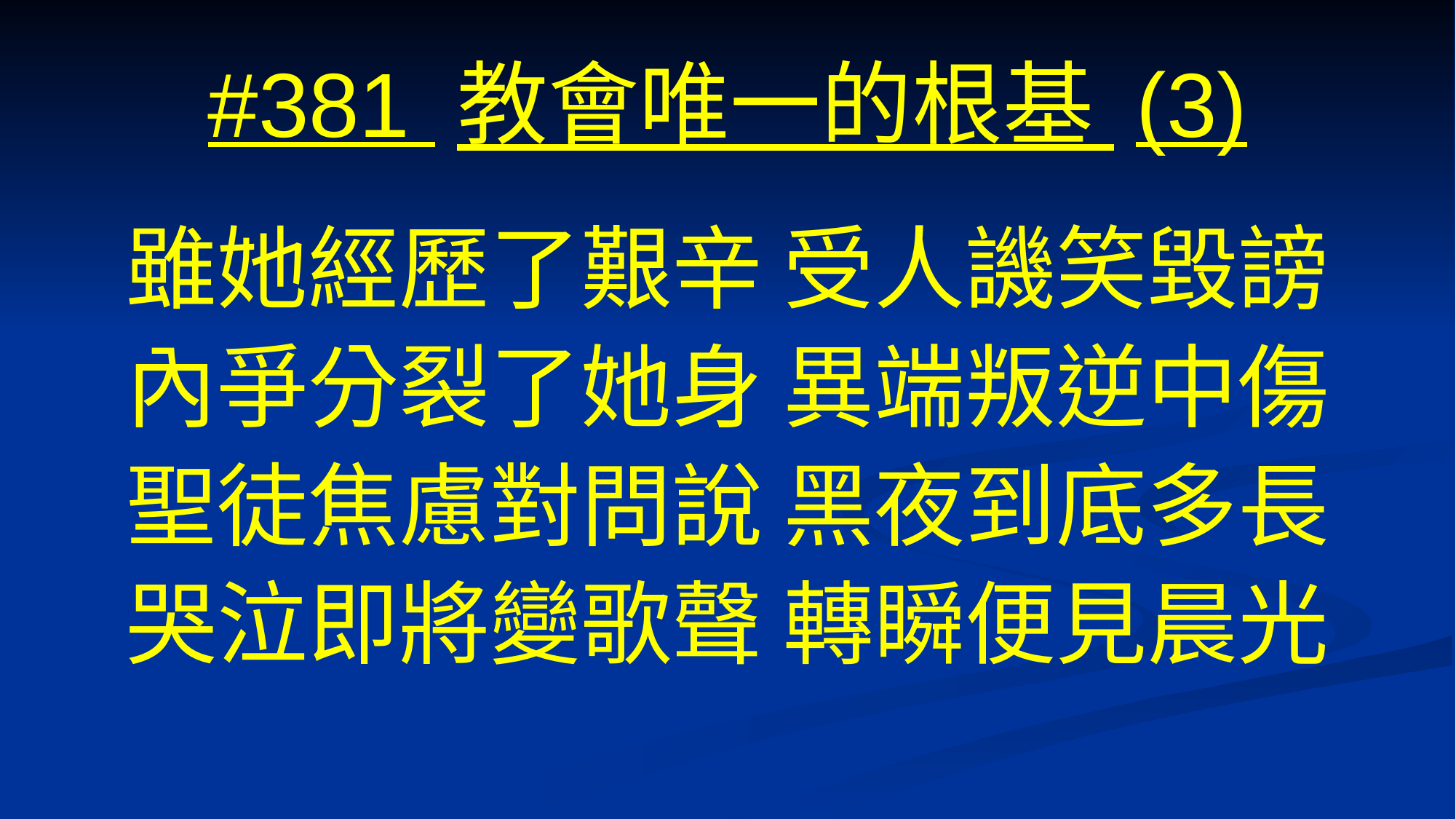

# #381 教會唯一的根基 (3)
雖她經歷了艱辛 受人譏笑毀謗
內爭分裂了她身 異端叛逆中傷
聖徒焦慮對問說 黑夜到底多長
哭泣即將變歌聲 轉瞬便見晨光